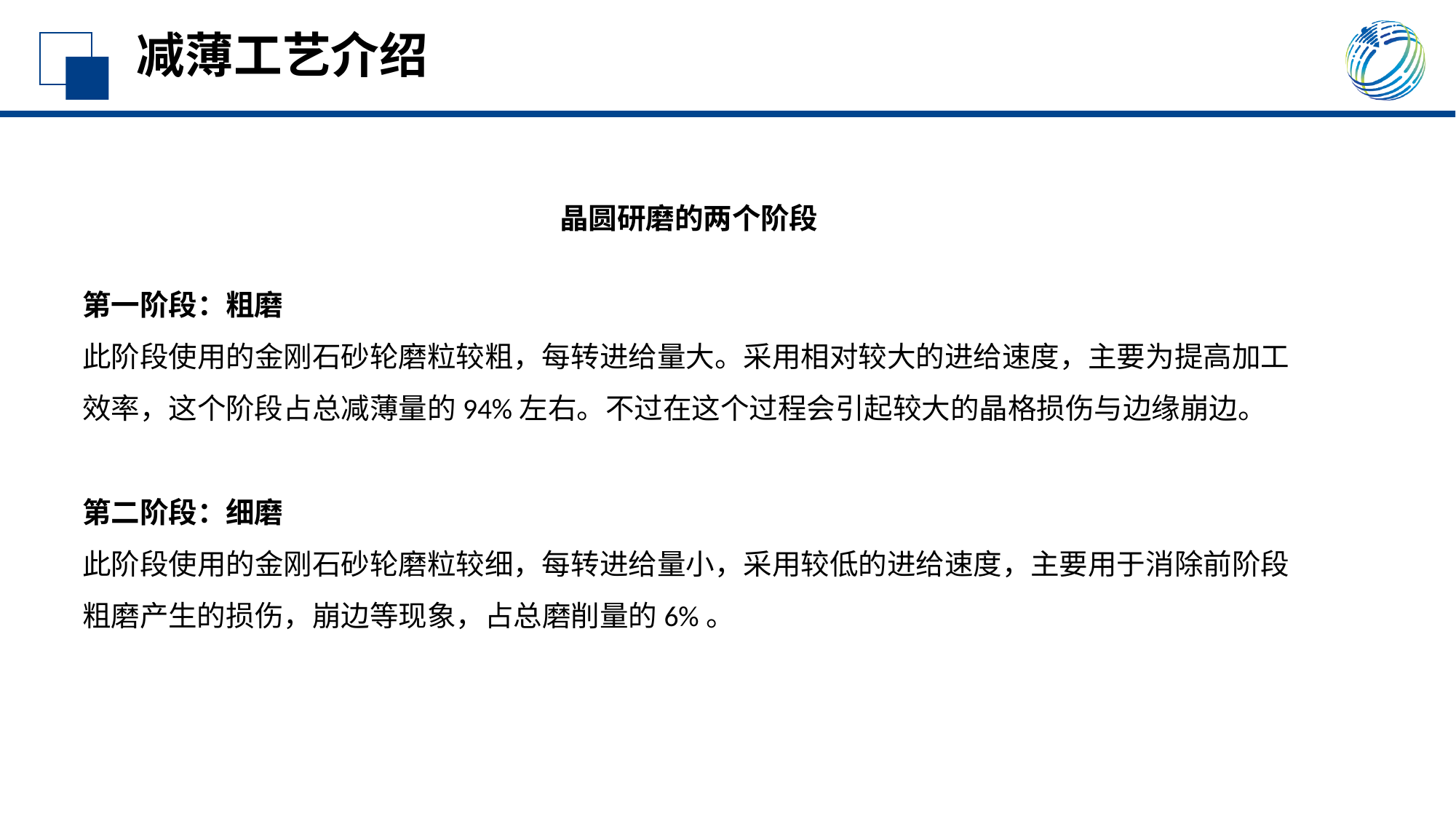

# 减薄工艺介绍

晶圆研磨的两个阶段

第一阶段：粗磨
此阶段使用的金刚石砂轮磨粒较粗，每转进给量大。采用相对较大的进给速度，主要为提高加工效率，这个阶段占总减薄量的94%左右。不过在这个过程会引起较大的晶格损伤与边缘崩边。

第二阶段：细磨
此阶段使用的金刚石砂轮磨粒较细，每转进给量小，采用较低的进给速度，主要用于消除前阶段粗磨产生的损伤，崩边等现象，占总磨削量的6%。